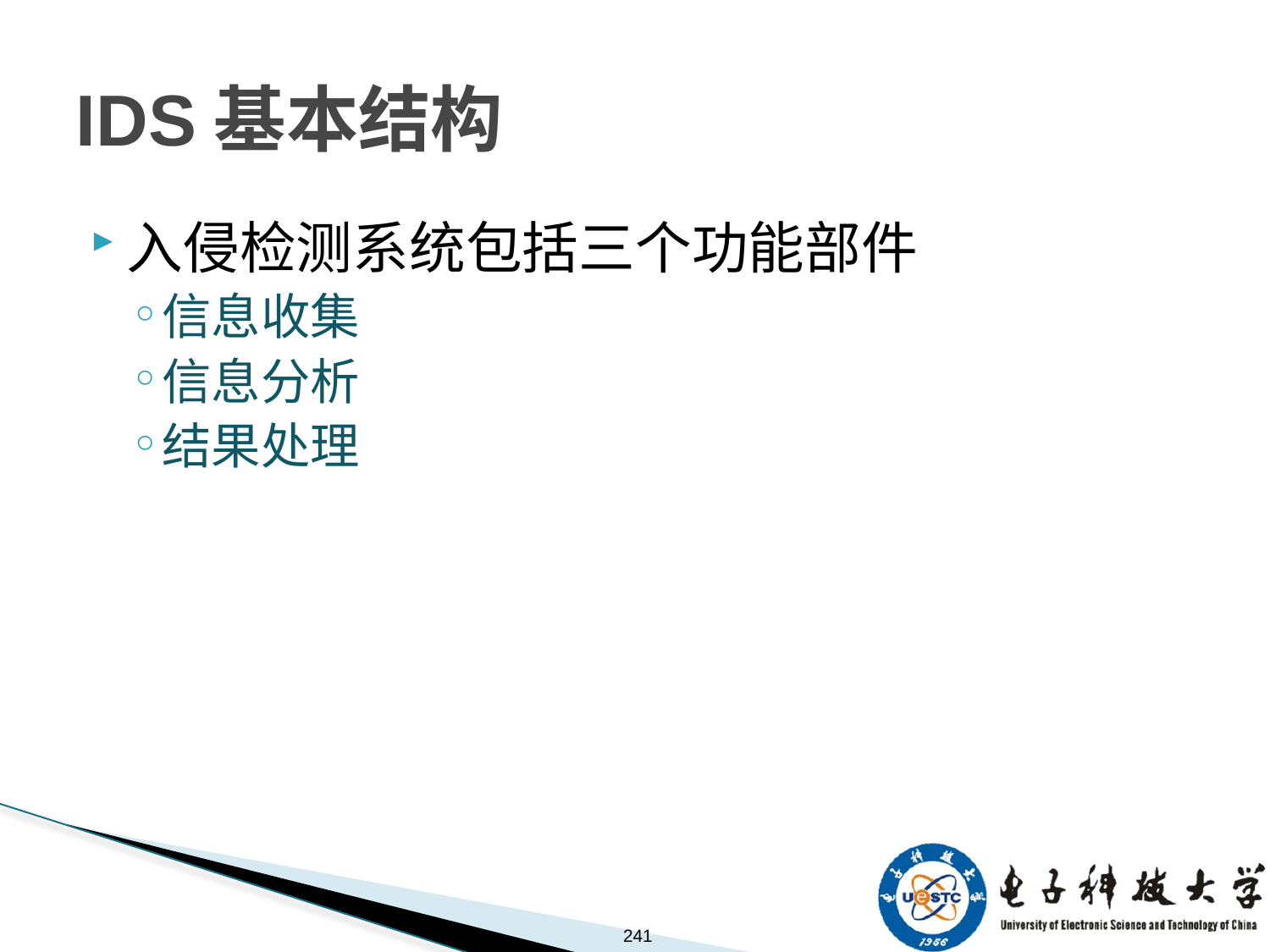

# IDS基本结构
入侵检测系统包括三个功能部件
信息收集
信息分析
结果处理
241